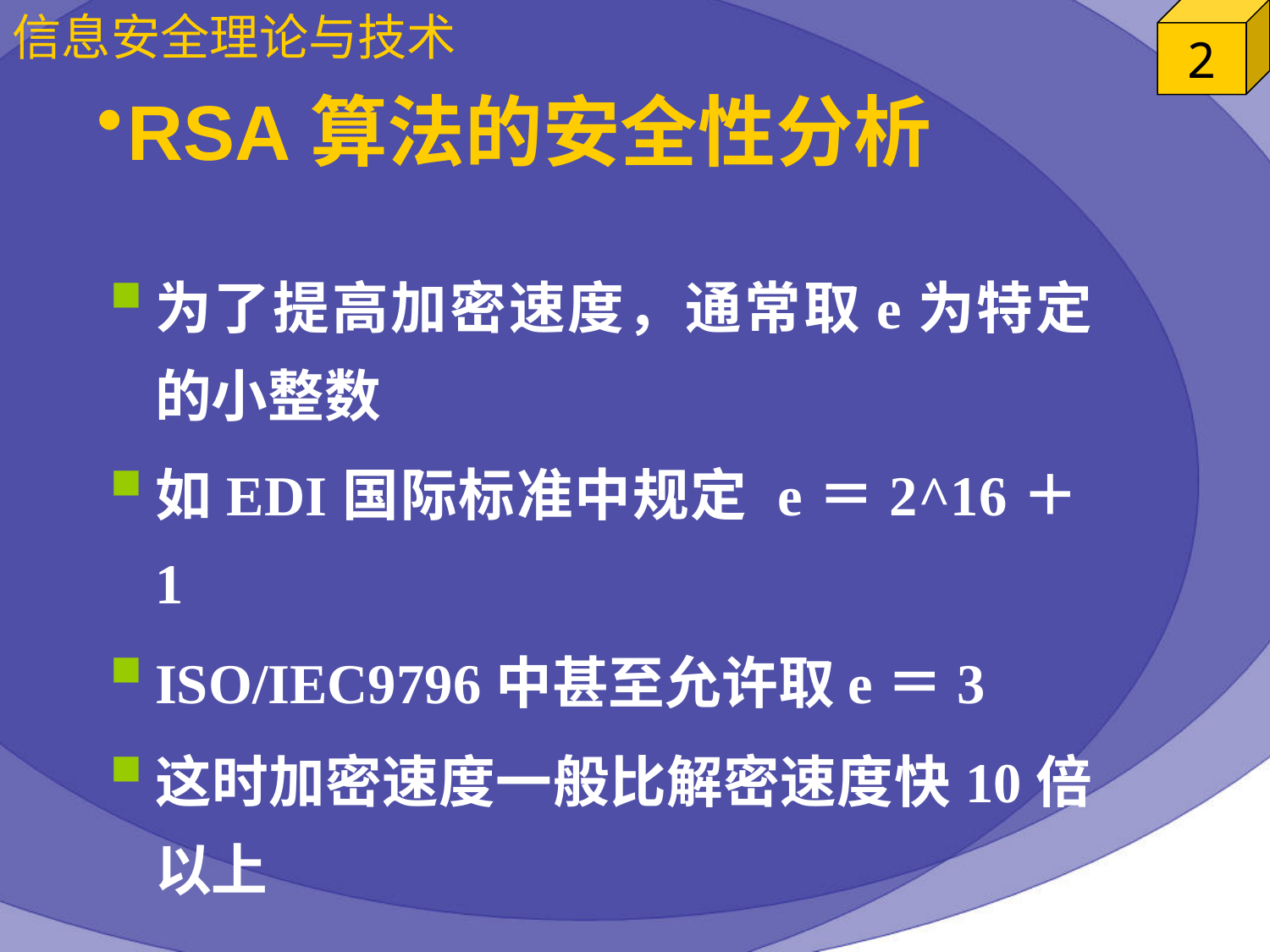

RSA算法的安全性分析
为了提高加密速度，通常取e为特定的小整数
如EDI国际标准中规定 e＝2^16＋1
ISO/IEC9796中甚至允许取e＝3
这时加密速度一般比解密速度快10倍以上